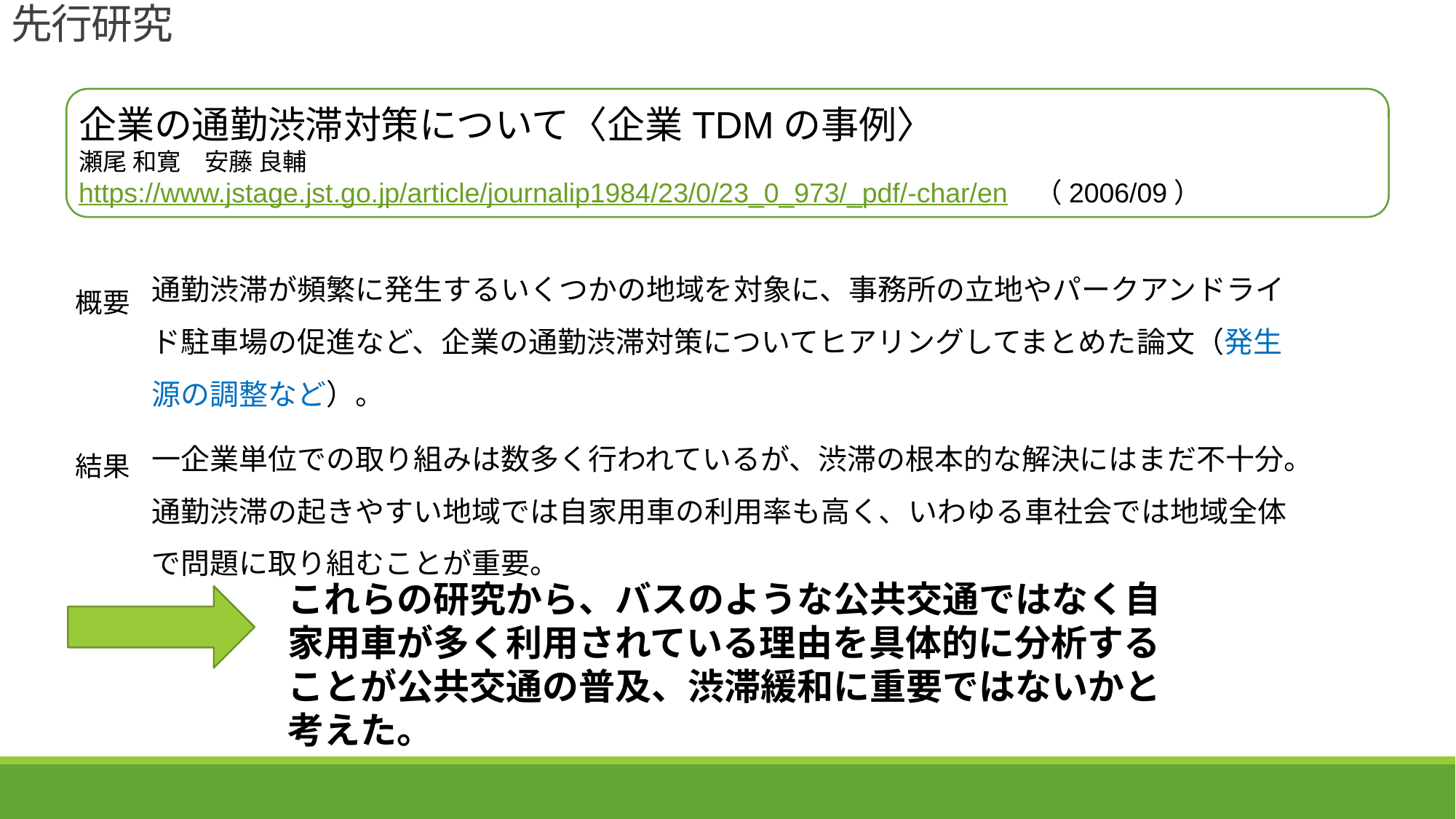

# 先行研究

企業の通勤渋滞対策について〈企業TDMの事例〉
瀬尾 和寛　安藤 良輔
https://www.jstage.jst.go.jp/article/journalip1984/23/0/23_0_973/_pdf/-char/en　（2006/09）

通勤渋滞が頻繁に発生するいくつかの地域を対象に、事務所の立地やパークアンドライド駐車場の促進など、企業の通勤渋滞対策についてヒアリングしてまとめた論文（発生源の調整など）。
一企業単位での取り組みは数多く行われているが、渋滞の根本的な解決にはまだ不十分。通勤渋滞の起きやすい地域では自家用車の利用率も高く、いわゆる車社会では地域全体で問題に取り組むことが重要。

概要

結果
これらの研究から、バスのような公共交通ではなく自家用車が多く利用されている理由を具体的に分析することが公共交通の普及、渋滞緩和に重要ではないかと考えた。